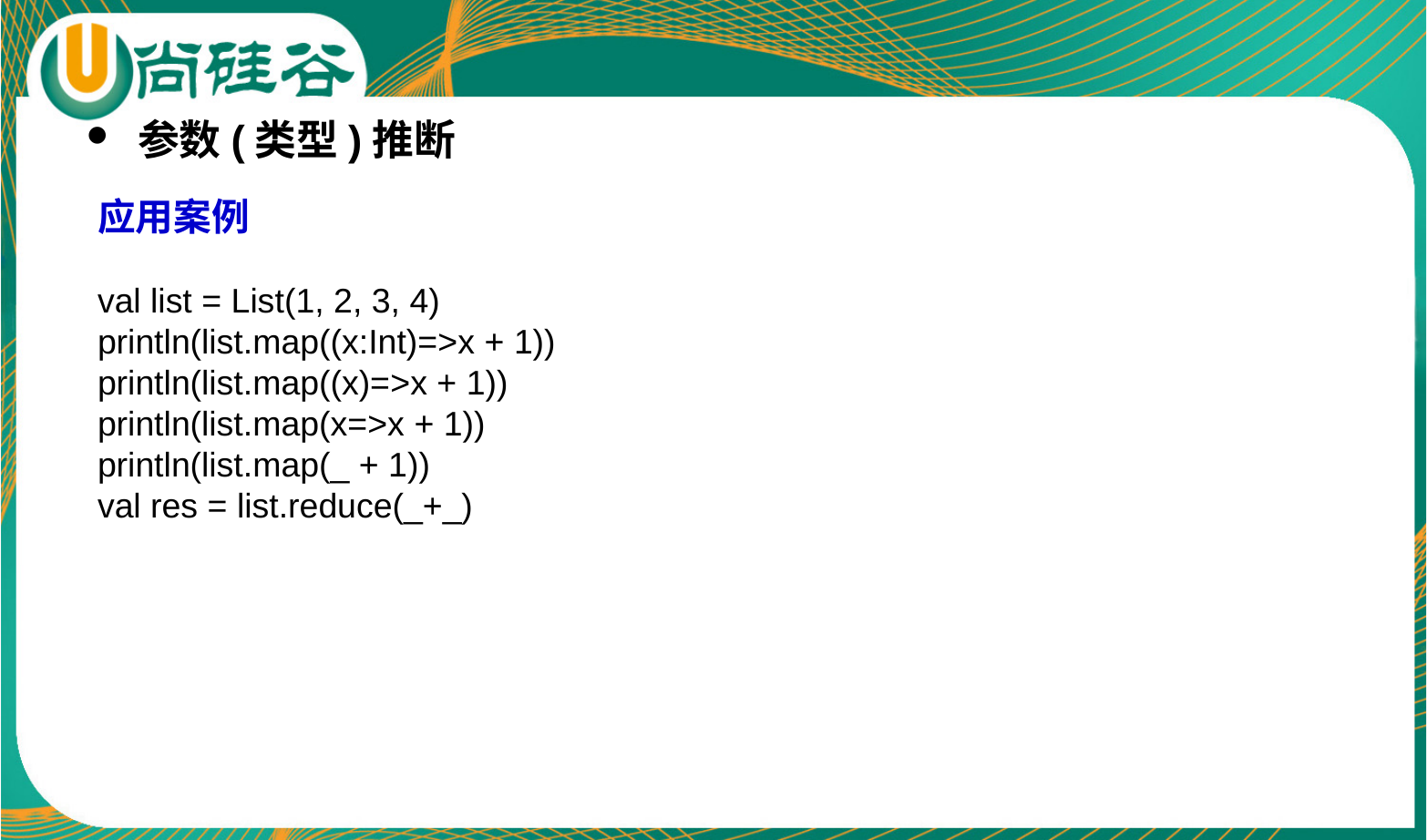

参数(类型)推断

应用案例

val list = List(1, 2, 3, 4)
println(list.map((x:Int)=>x + 1))
println(list.map((x)=>x + 1))
println(list.map(x=>x + 1))
println(list.map(_ + 1))
val res = list.reduce(_+_)